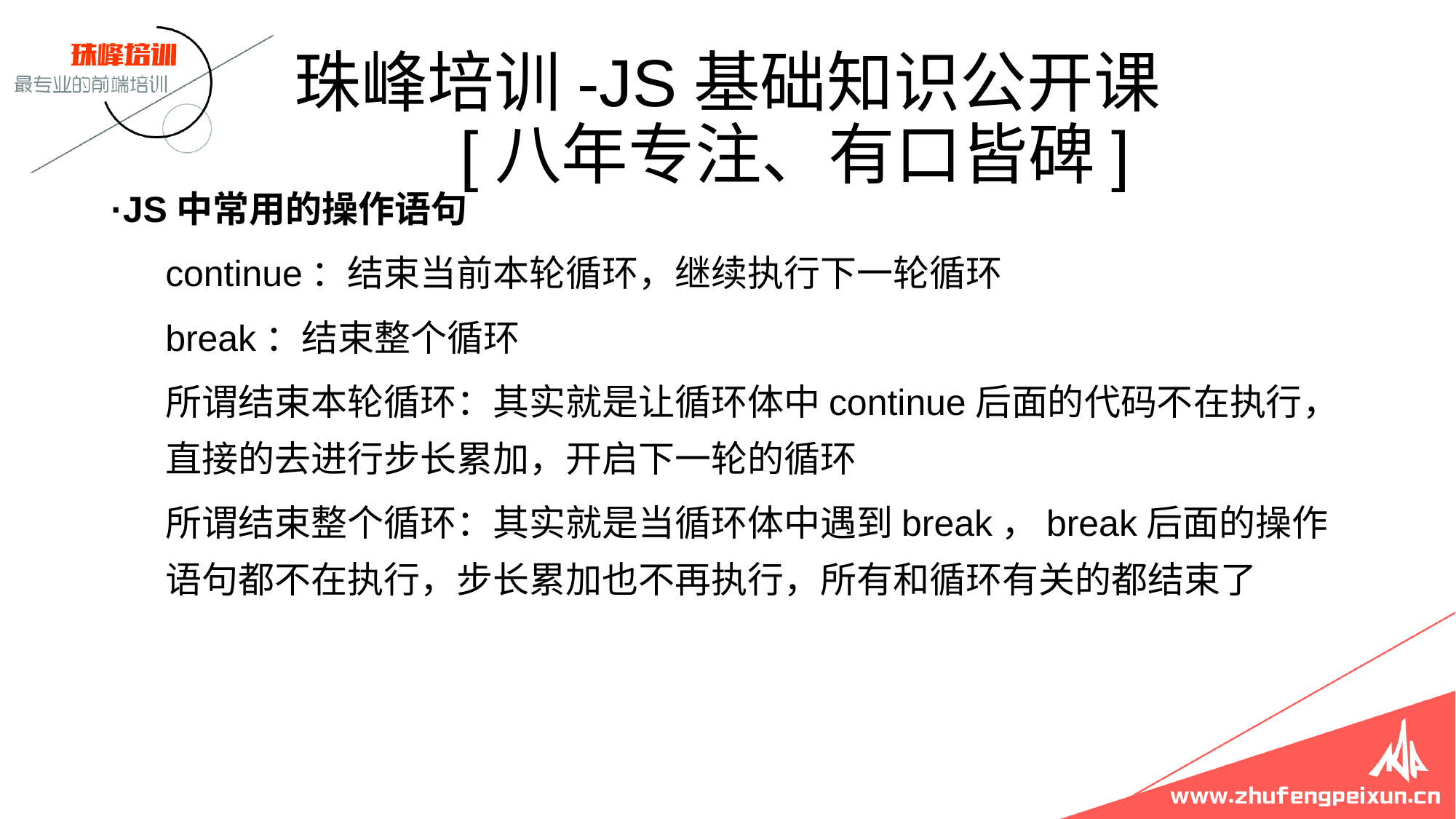

# 珠峰培训-JS基础知识公开课 [八年专注、有口皆碑]
·JS中常用的操作语句
continue：结束当前本轮循环，继续执行下一轮循环
break：结束整个循环
所谓结束本轮循环：其实就是让循环体中continue后面的代码不在执行，直接的去进行步长累加，开启下一轮的循环
所谓结束整个循环：其实就是当循环体中遇到break，break后面的操作语句都不在执行，步长累加也不再执行，所有和循环有关的都结束了